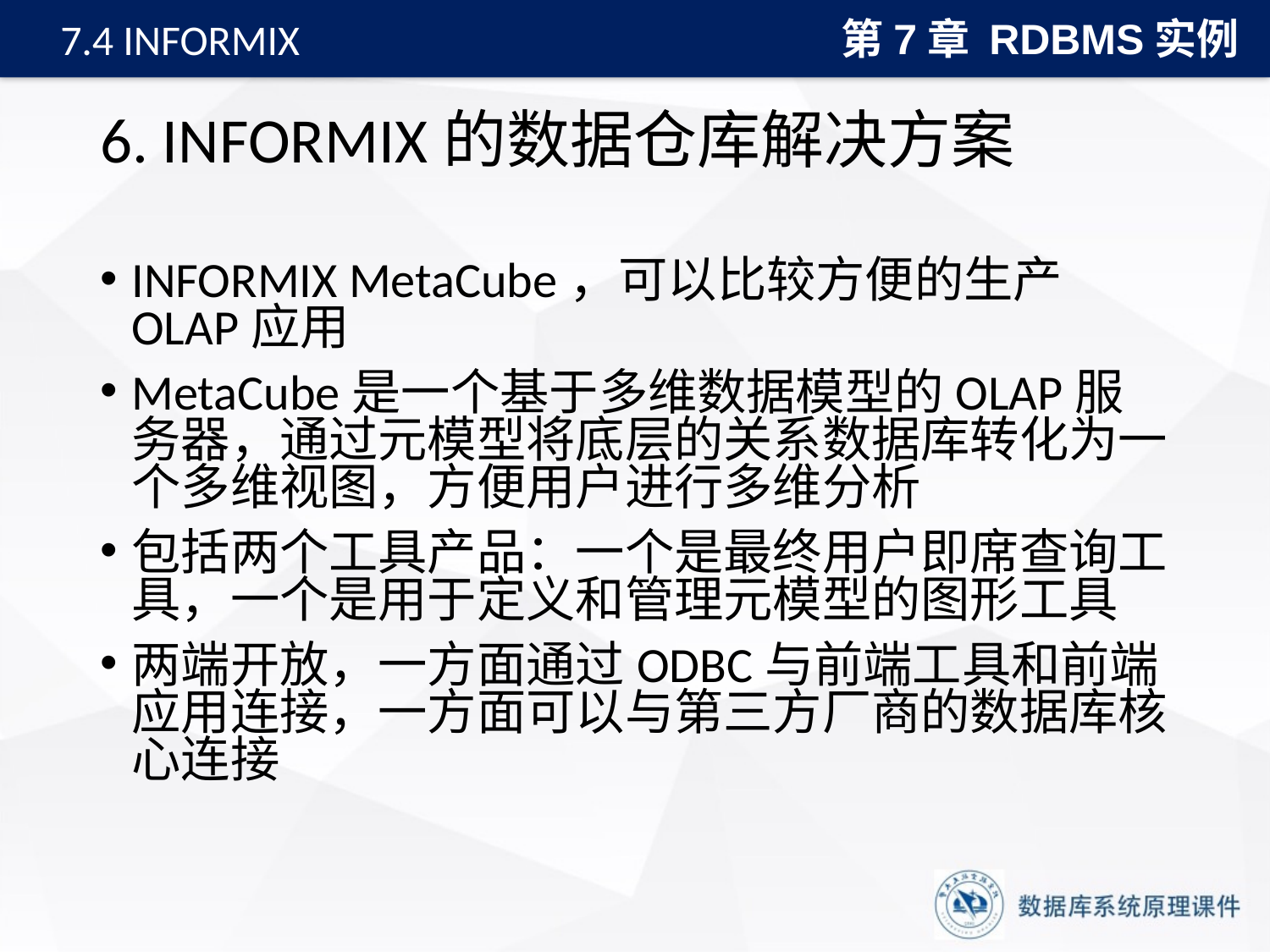

第7章 RDBMS实例
7.4 INFORMIX
# 6. INFORMIX的数据仓库解决方案
INFORMIX MetaCube，可以比较方便的生产OLAP应用
MetaCube是一个基于多维数据模型的OLAP服务器，通过元模型将底层的关系数据库转化为一个多维视图，方便用户进行多维分析
包括两个工具产品：一个是最终用户即席查询工具，一个是用于定义和管理元模型的图形工具
两端开放，一方面通过ODBC与前端工具和前端应用连接，一方面可以与第三方厂商的数据库核心连接